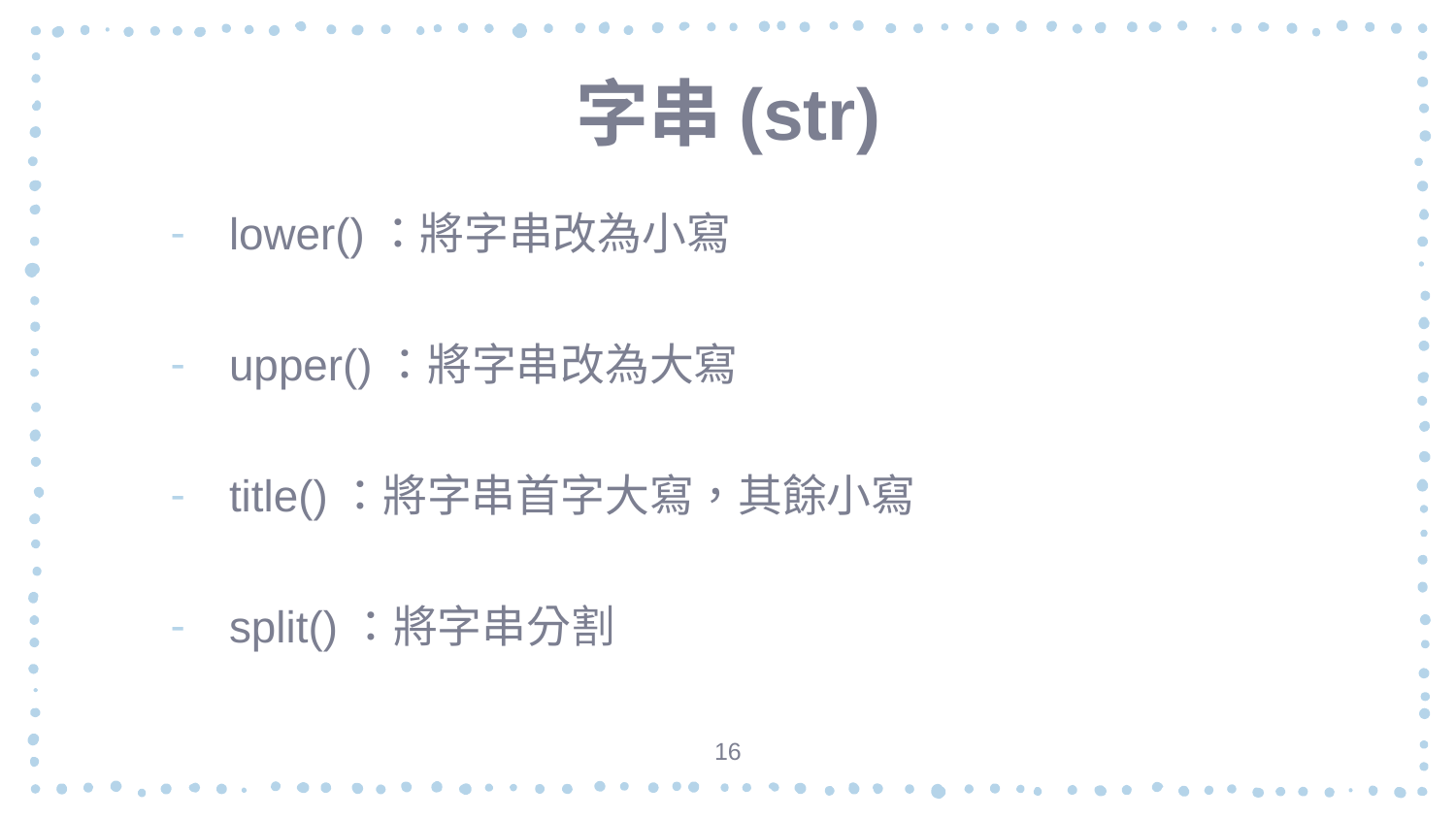

# 字串(str)
lower()：將字串改為小寫

upper()：將字串改為大寫

title()：將字串首字大寫，其餘小寫

split()：將字串分割
16